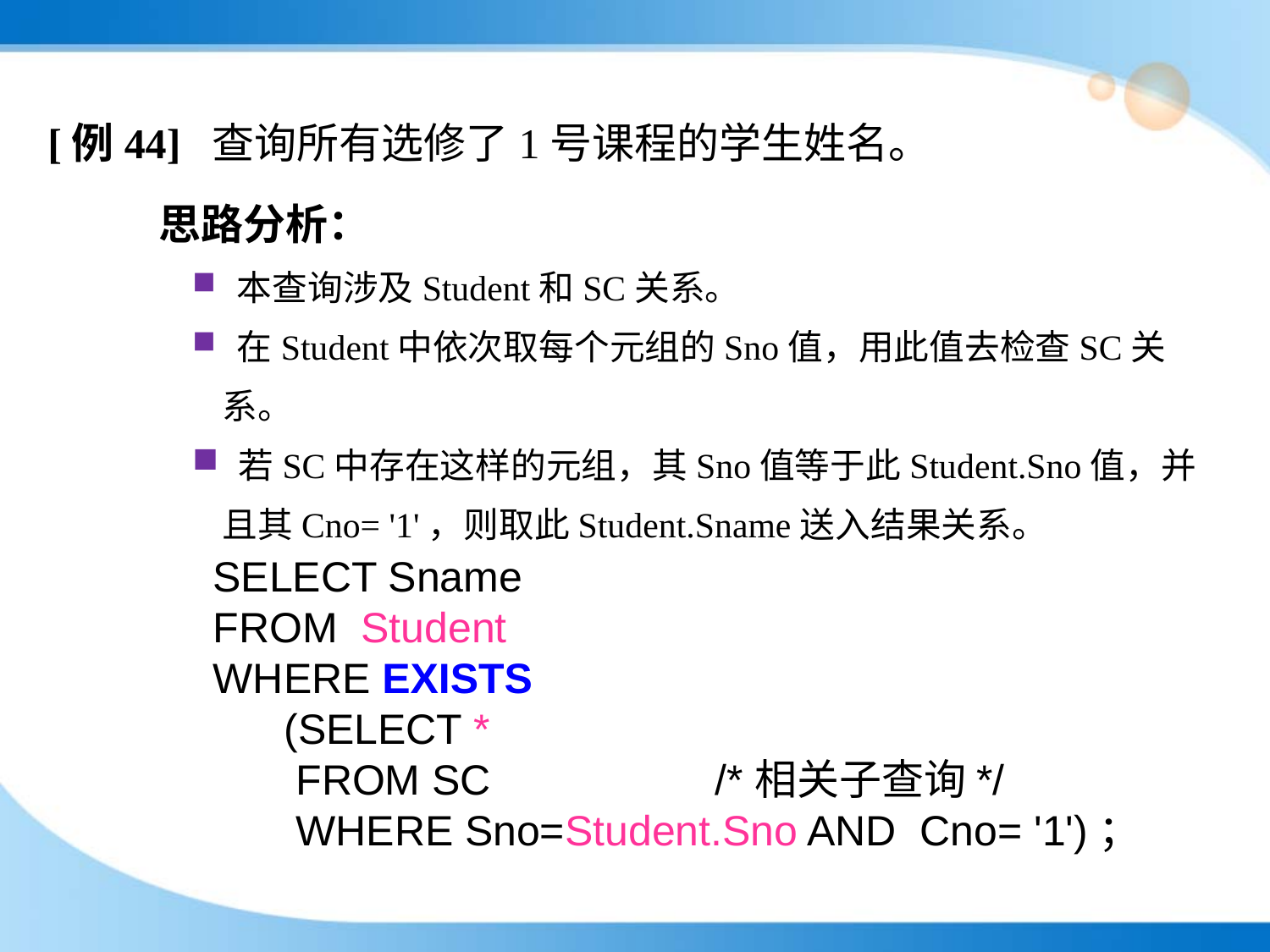

[例44]  查询所有选修了1号课程的学生姓名。
思路分析：
 本查询涉及Student和SC关系。
 在Student中依次取每个元组的Sno值，用此值去检查SC关系。
 若SC中存在这样的元组，其Sno值等于此Student.Sno值，并且其Cno= '1'，则取此Student.Sname送入结果关系。
SELECT Sname
FROM  Student
WHERE EXISTS
      (SELECT *
       FROM SC                   /*相关子查询*/
       WHERE Sno=Student.Sno AND  Cno= '1')；